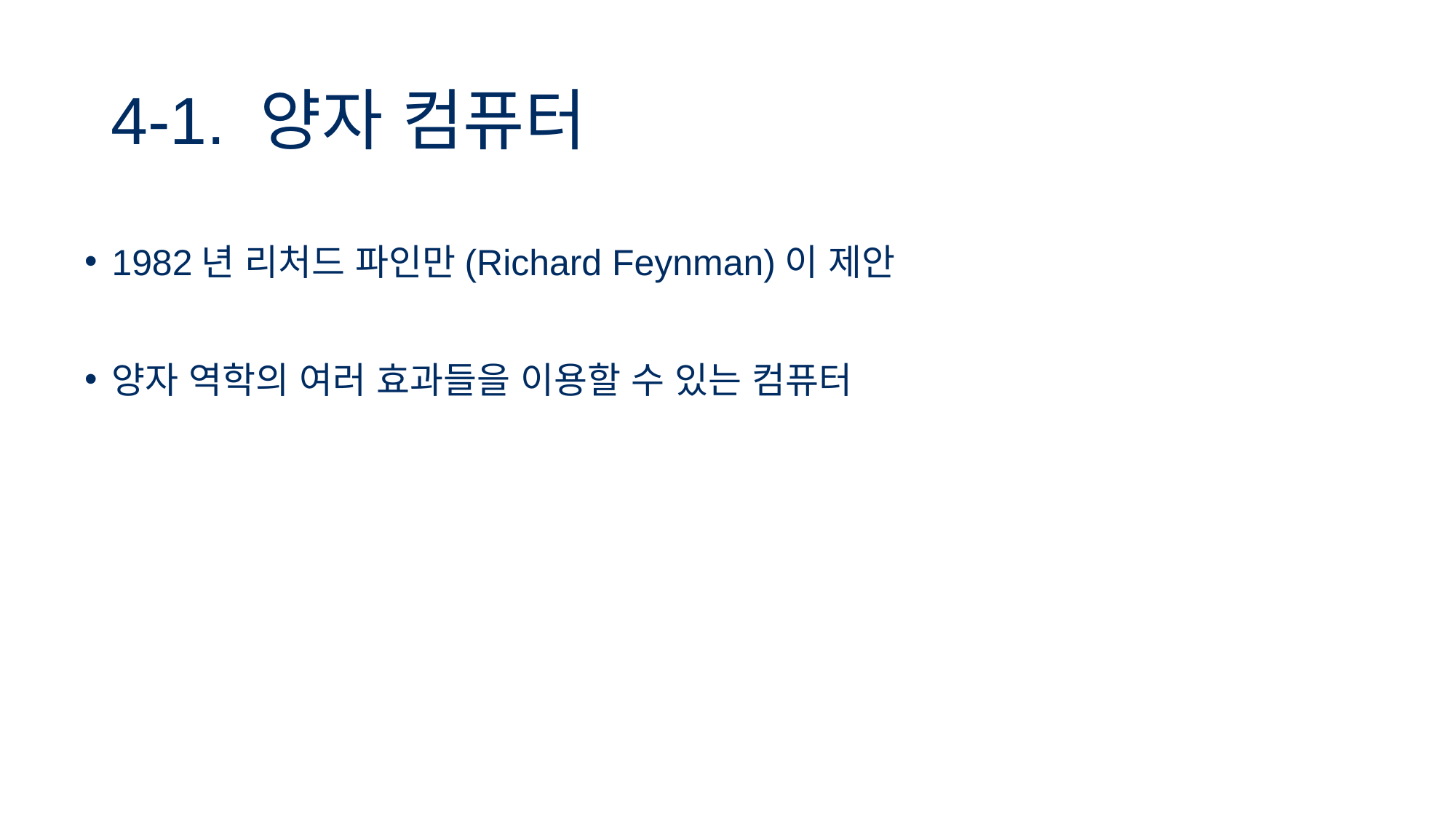

# 4-1. 양자 컴퓨터
1982년 리처드 파인만(Richard Feynman)이 제안

양자 역학의 여러 효과들을 이용할 수 있는 컴퓨터